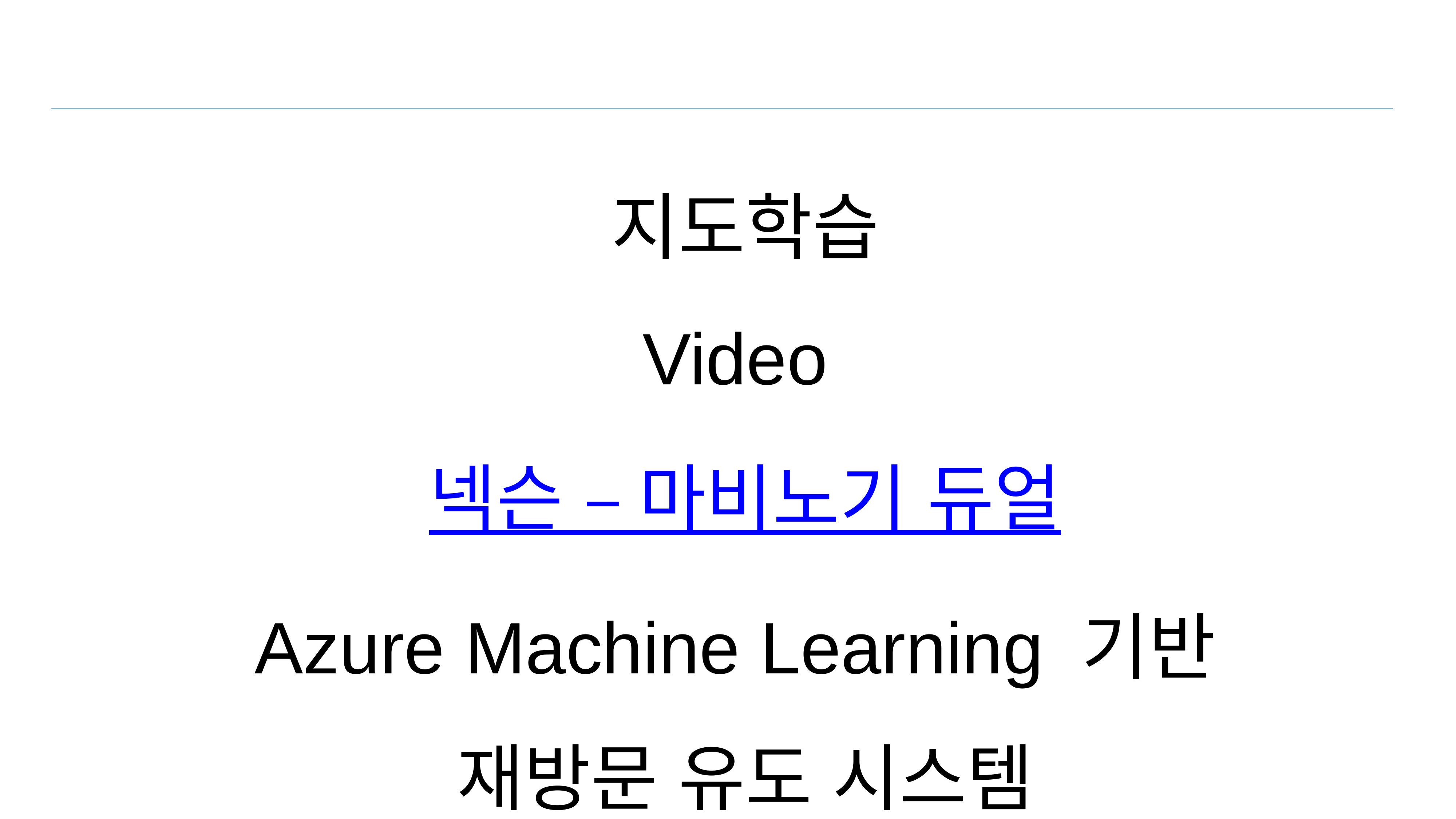

지도학습
Video
넥슨 – 마비노기 듀얼
Azure Machine Learning 기반
재방문 유도 시스템